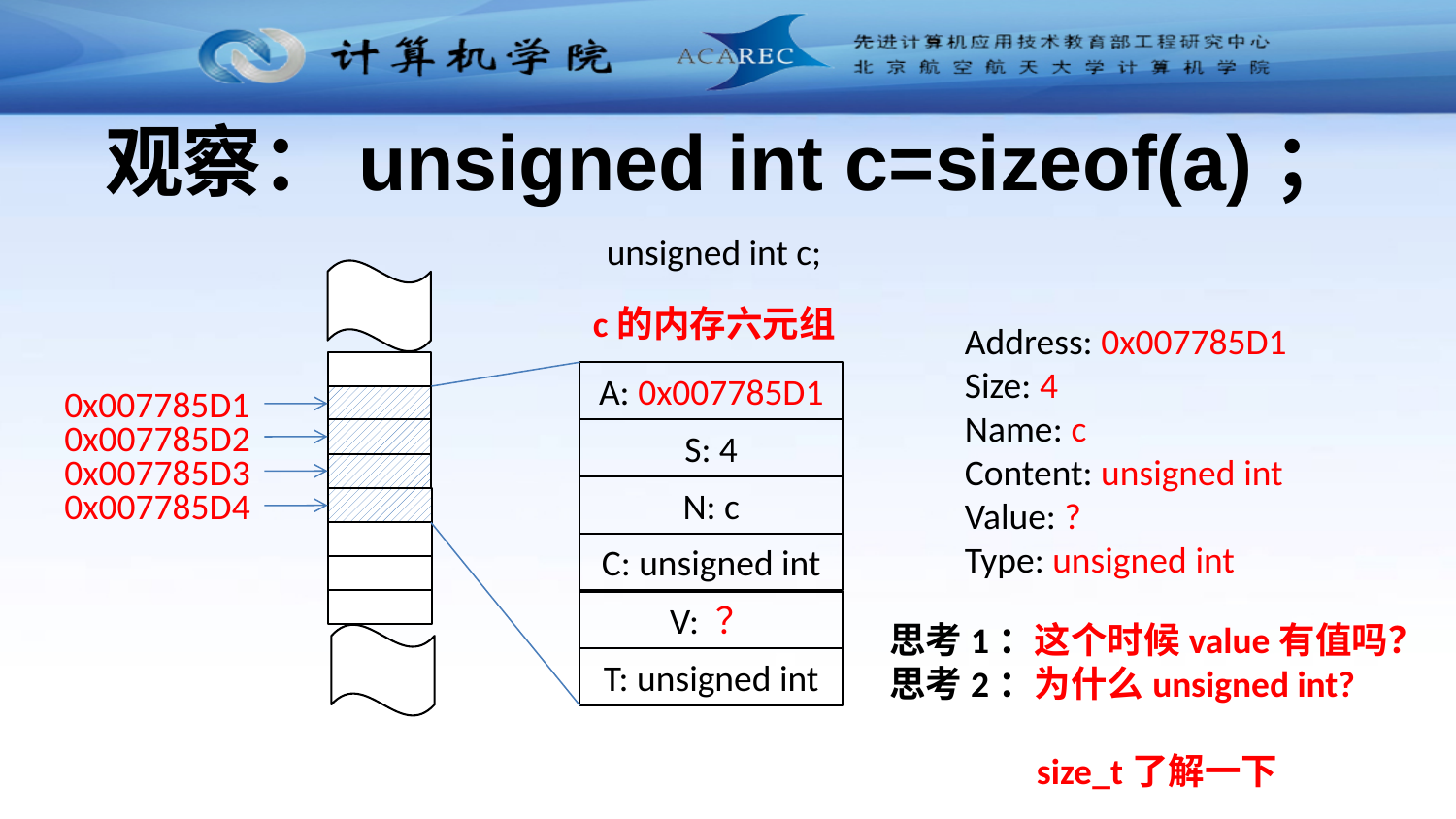

# 观察：unsigned int c=sizeof(a)；
unsigned int c;

c的内存六元组
Address: 0x007785D1
Size: 4
Name: c
Content: unsigned int
Value: ?
Type: unsigned int

A: 0x007785D1
0x007785D1

0x007785D2
S: 4

0x007785D3

N: c
0x007785D4

C: unsigned int

V: ？
思考1：这个时候value有值吗？
思考2：为什么unsigned int?

size_t了解一下

T: unsigned int